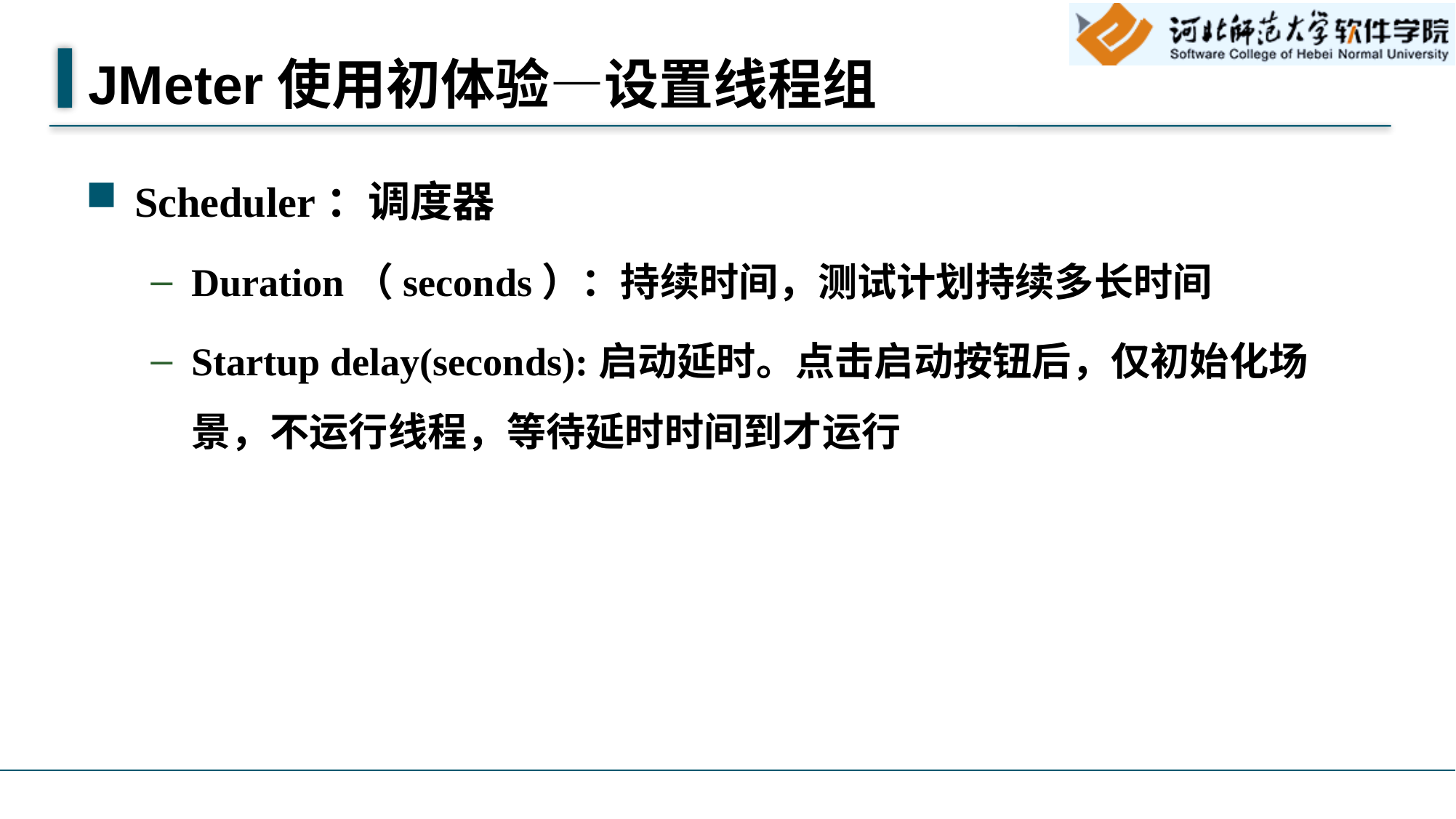

# JMeter使用初体验—设置线程组
Scheduler：调度器
Duration（seconds）：持续时间，测试计划持续多长时间
Startup delay(seconds):启动延时。点击启动按钮后，仅初始化场景，不运行线程，等待延时时间到才运行